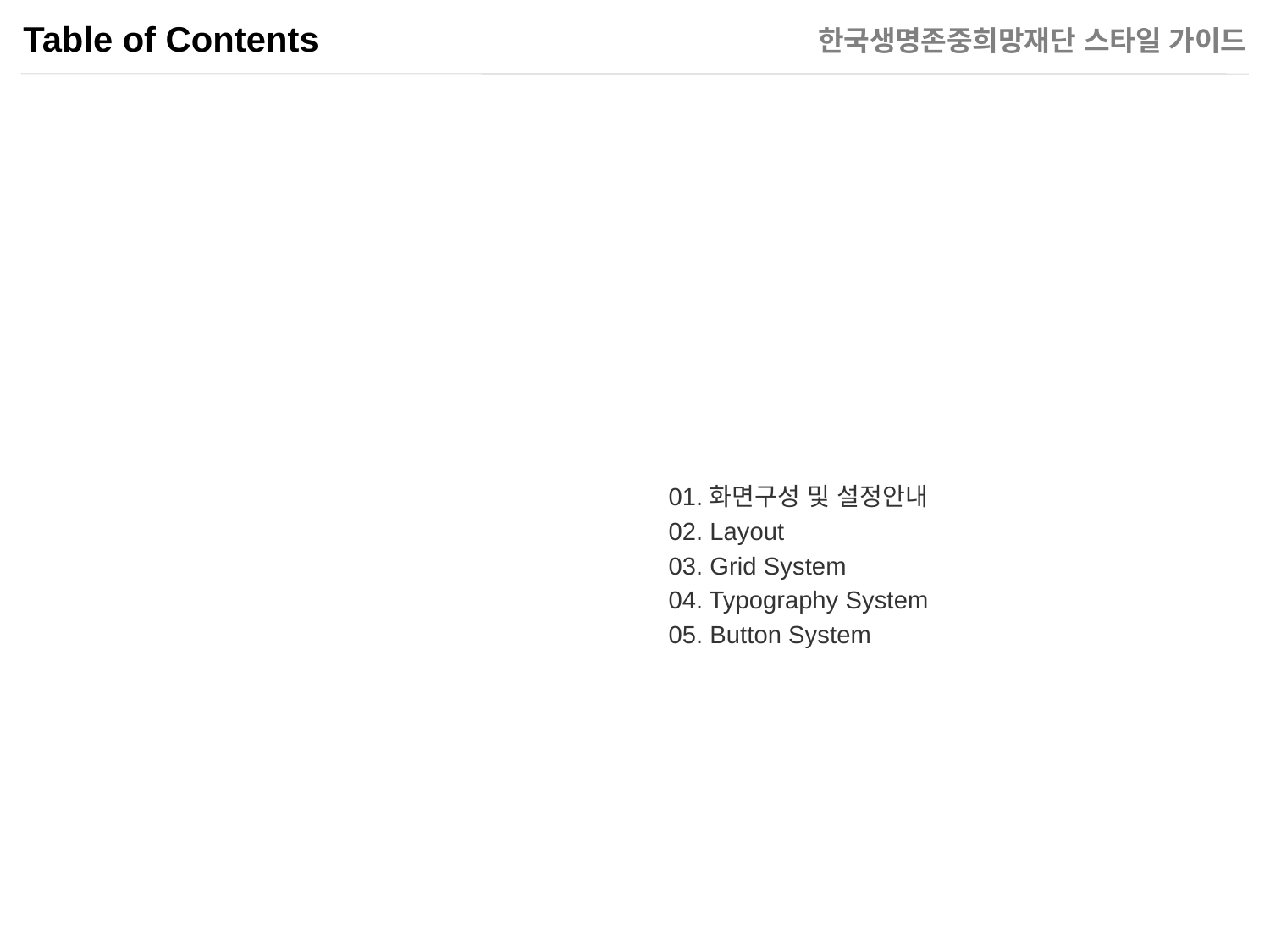

Table of Contents
01.화면구성 및 설정안내
02. Layout
03. Grid System
04. Typography System
05. Button System